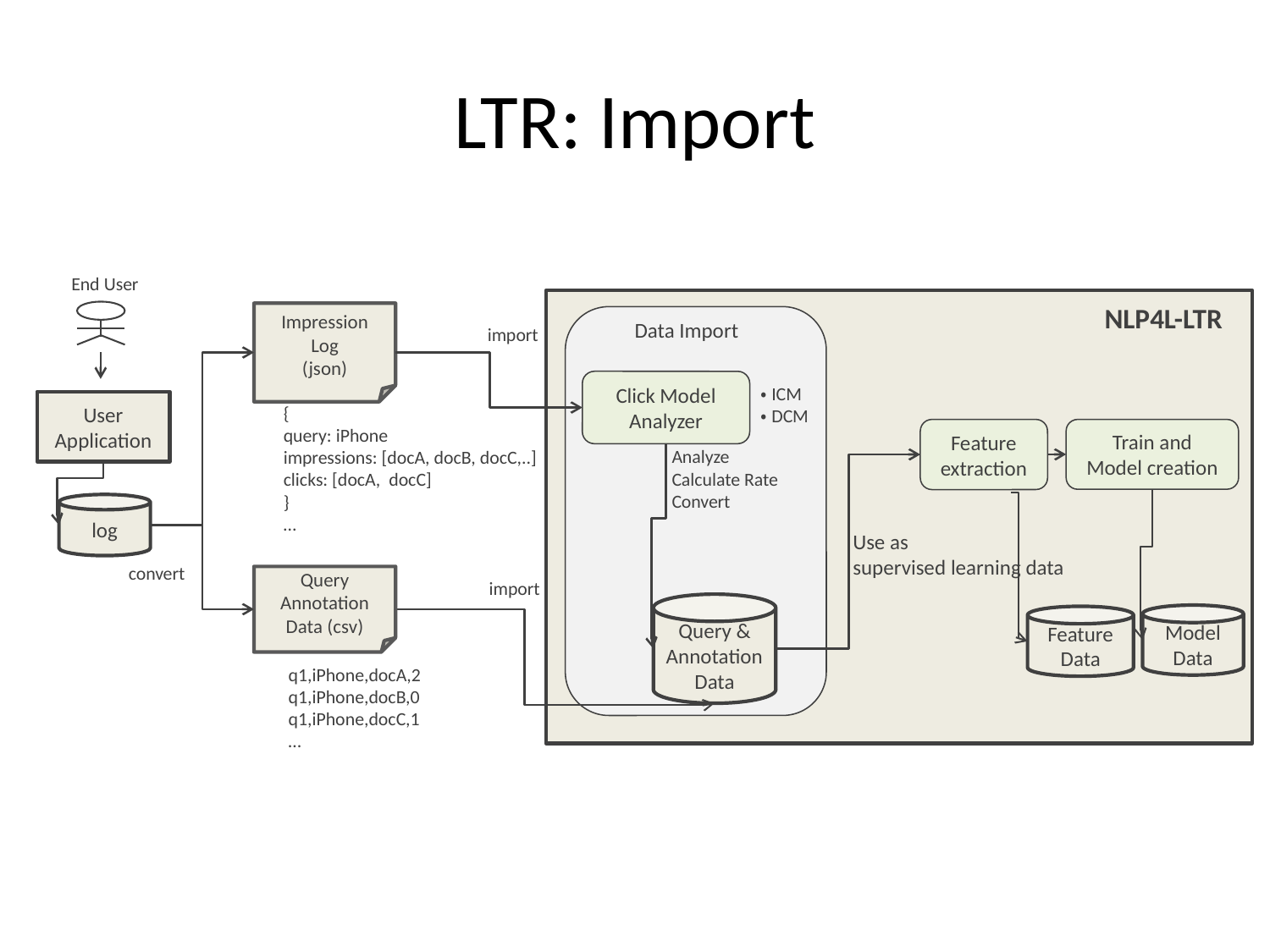

# LTR: Import
End User

NLP4L-LTR

Impression Log
(json)

Data Import
import
Click Model
Analyzer
・ICM
・DCM
User Application
{
query: iPhone
impressions: [docA, docB, docC,..]
clicks: [docA,  docC]
}
…
Feature
extraction
Train and
Model creation
Analyze
Calculate Rate
Convert
log
Use as
supervised learning data
convert
Query Annotation Data (csv)
import
Query &
Annotation
Data
Model
Data
Feature
Data
q1,iPhone,docA,2
q1,iPhone,docB,0
q1,iPhone,docC,1
…